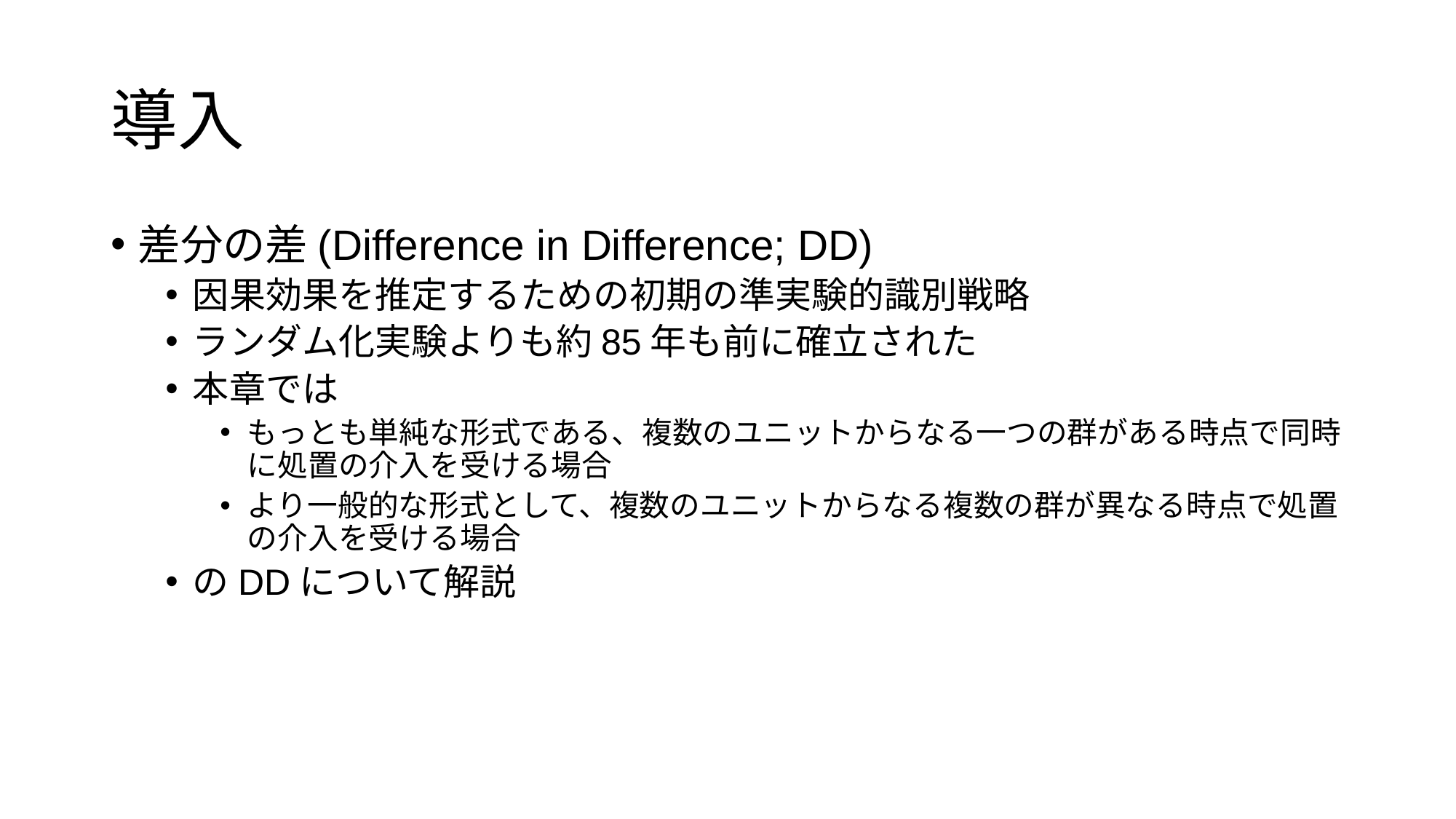

# 導入
差分の差(Difference in Difference; DD)
因果効果を推定するための初期の準実験的識別戦略
ランダム化実験よりも約85年も前に確立された
本章では
もっとも単純な形式である、複数のユニットからなる一つの群がある時点で同時に処置の介入を受ける場合
より一般的な形式として、複数のユニットからなる複数の群が異なる時点で処置の介入を受ける場合
のDDについて解説